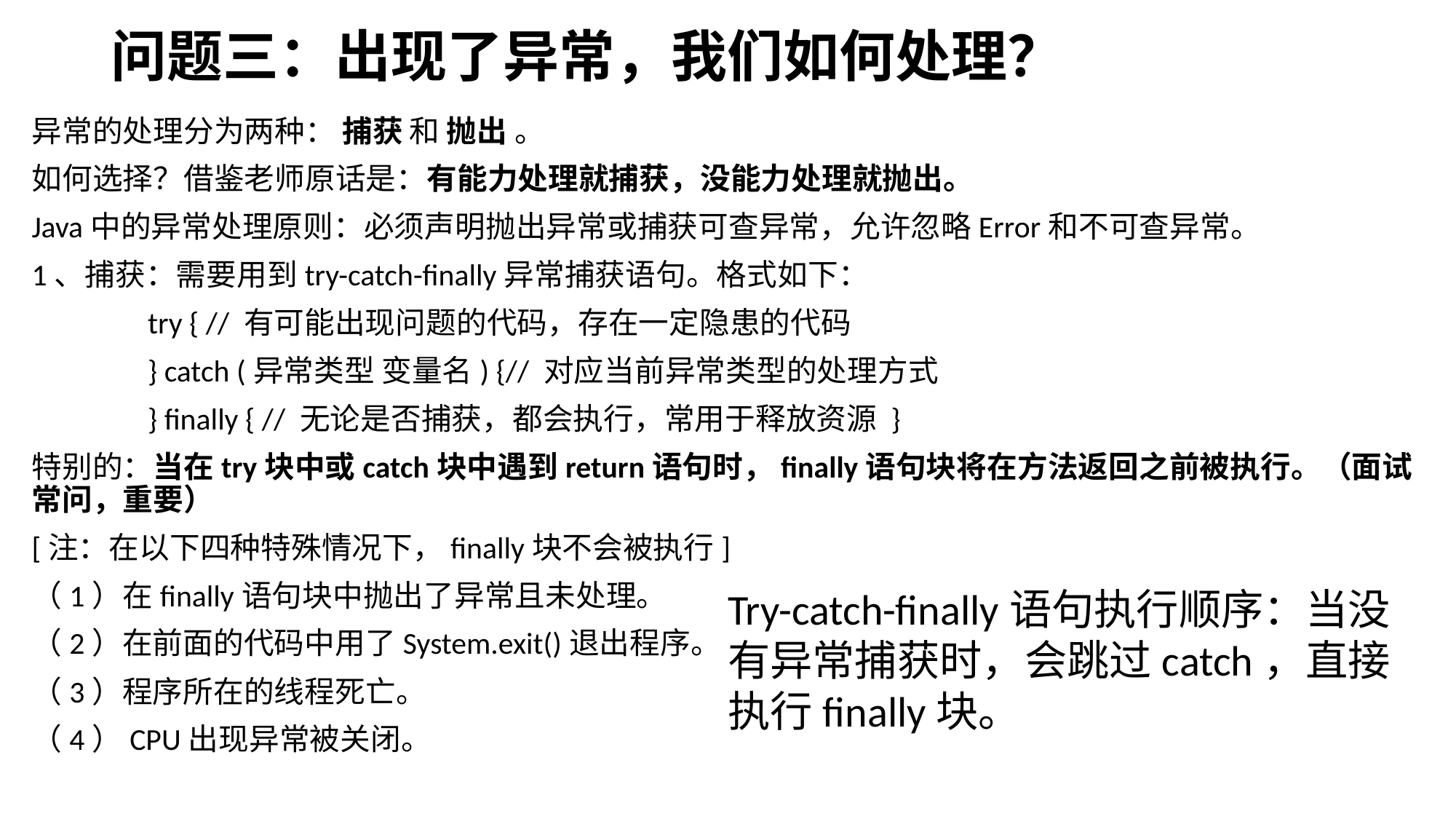

# 问题三：出现了异常，我们如何处理？
异常的处理分为两种： 捕获 和 抛出 。
如何选择？借鉴老师原话是：有能力处理就捕获，没能力处理就抛出。
Java中的异常处理原则：必须声明抛出异常或捕获可查异常，允许忽略Error和不可查异常。
1、捕获：需要用到try-catch-finally异常捕获语句。格式如下：
	 try { // 有可能出现问题的代码，存在一定隐患的代码
	 } catch (异常类型 变量名) {// 对应当前异常类型的处理方式
   	 } finally { // 无论是否捕获，都会执行，常用于释放资源 }
特别的：当在try块中或catch块中遇到return语句时，finally语句块将在方法返回之前被执行。（面试常问，重要）
[注：在以下四种特殊情况下，finally块不会被执行]
（1）在finally语句块中抛出了异常且未处理。
（2）在前面的代码中用了System.exit()退出程序。
（3）程序所在的线程死亡。
（4）CPU出现异常被关闭。
Try-catch-finally语句执行顺序：当没有异常捕获时，会跳过catch，直接执行finally块。